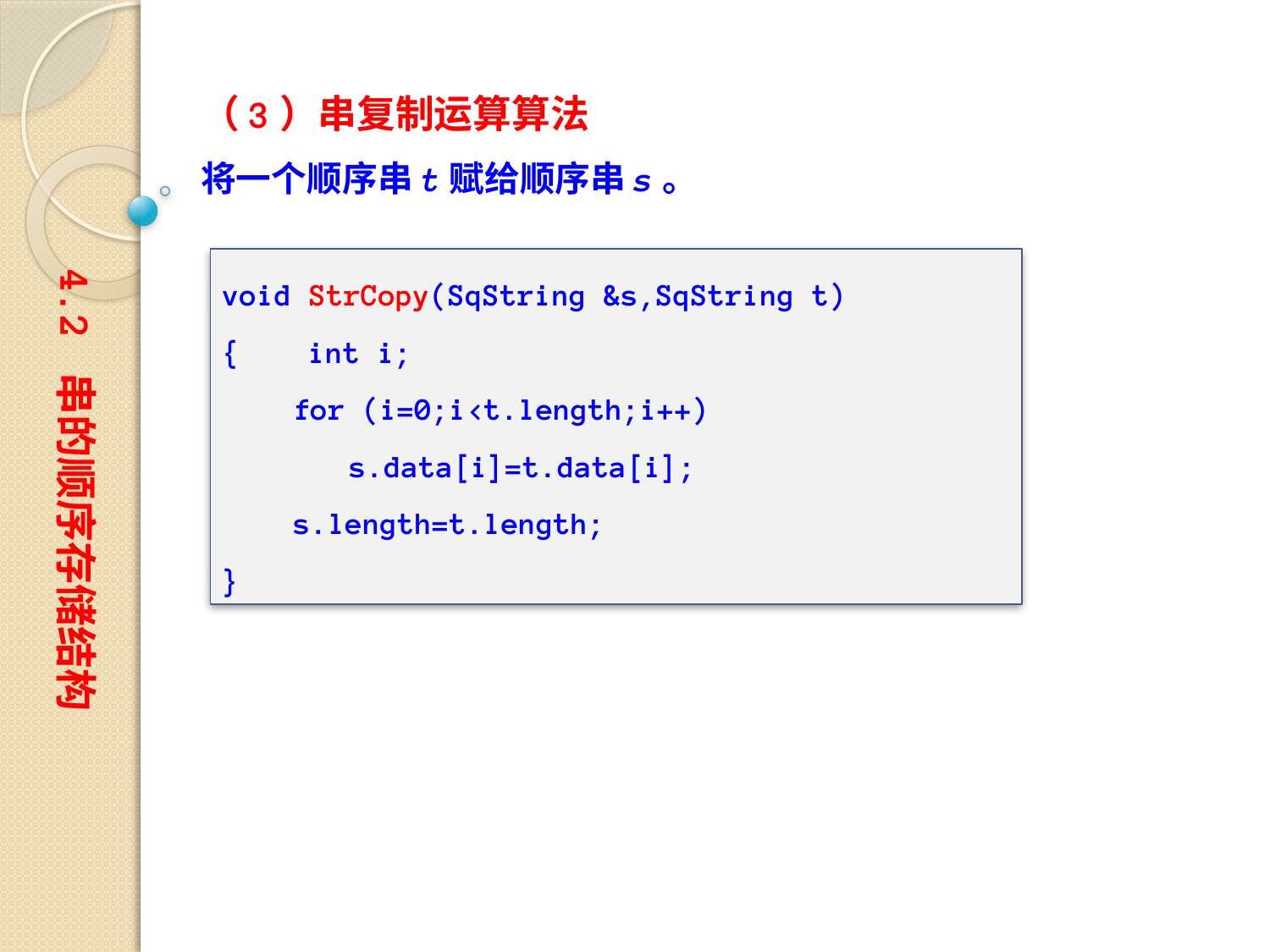

（3）串复制运算算法
将一个顺序串t赋给顺序串s。
void StrCopy(SqString &s,SqString t)
{　   int i;
　　for (i=0;i<t.length;i++)
	s.data[i]=t.data[i];
　　s.length=t.length;
}
4.2 串的顺序存储结构